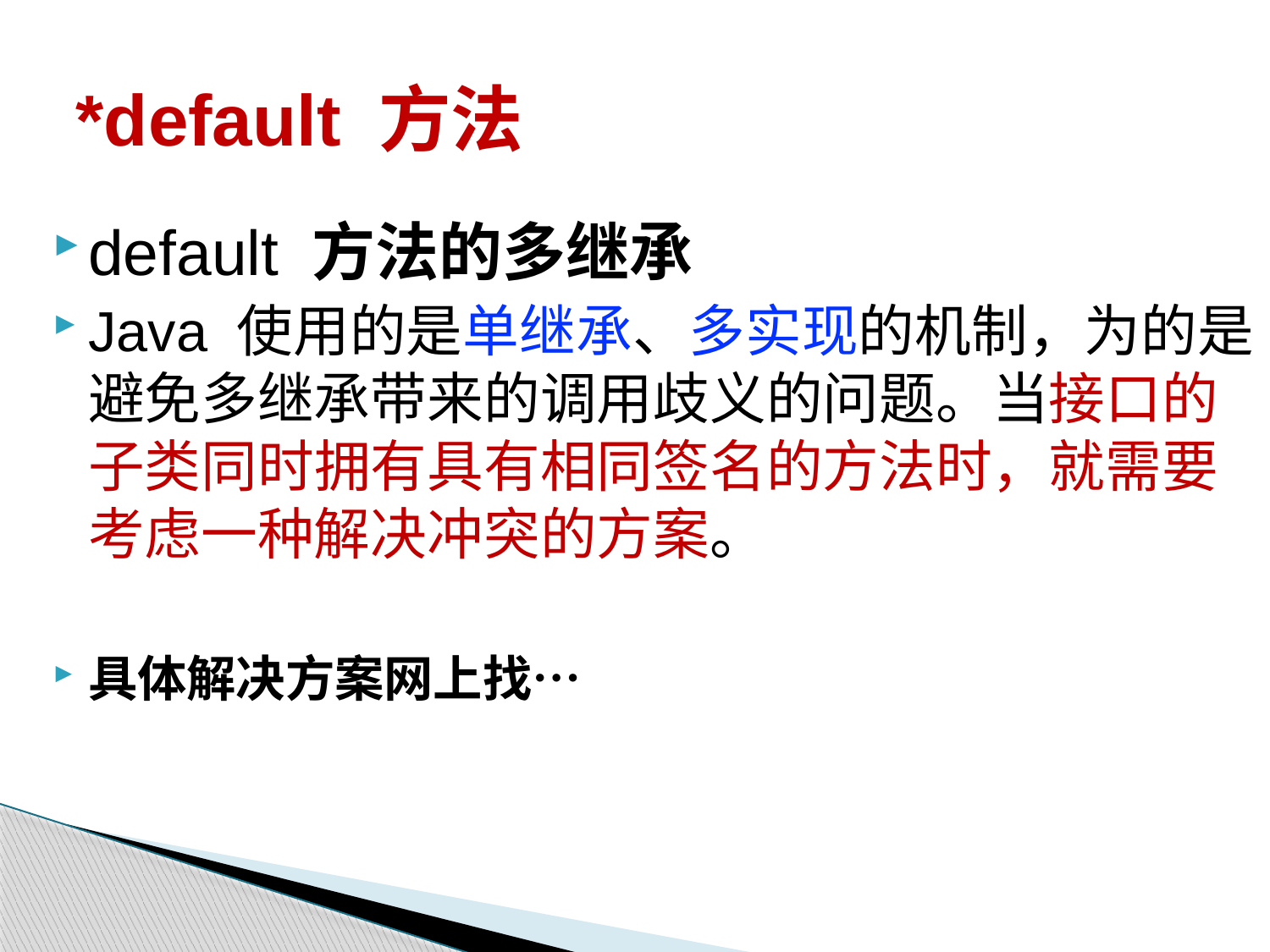

# *default 方法
default 方法的多继承
Java 使用的是单继承、多实现的机制，为的是避免多继承带来的调用歧义的问题。当接口的子类同时拥有具有相同签名的方法时，就需要考虑一种解决冲突的方案。

具体解决方案网上找…